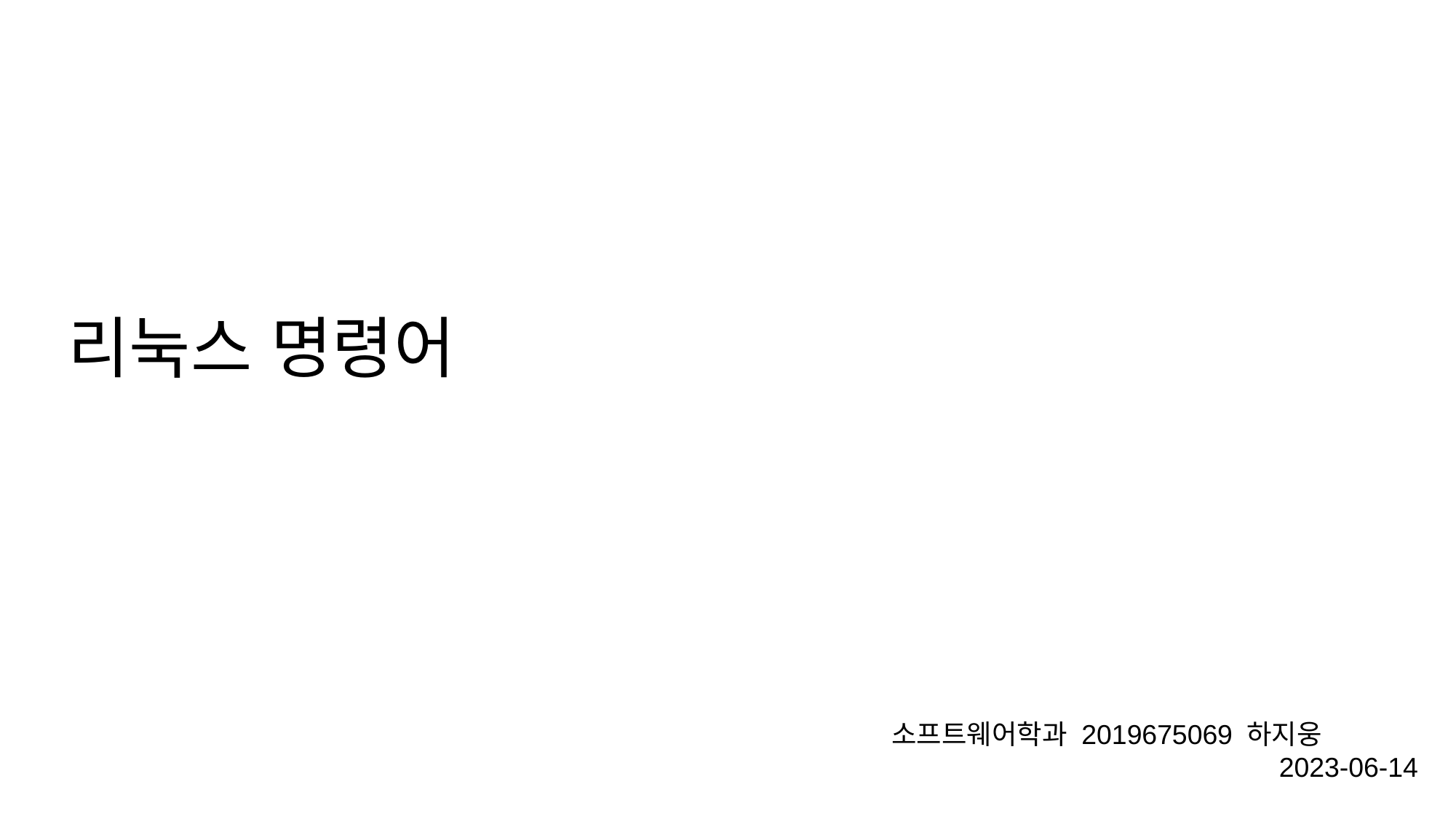

# 리눅스 명령어
소프트웨어학과 2019675069 하지웅
2023-06-14